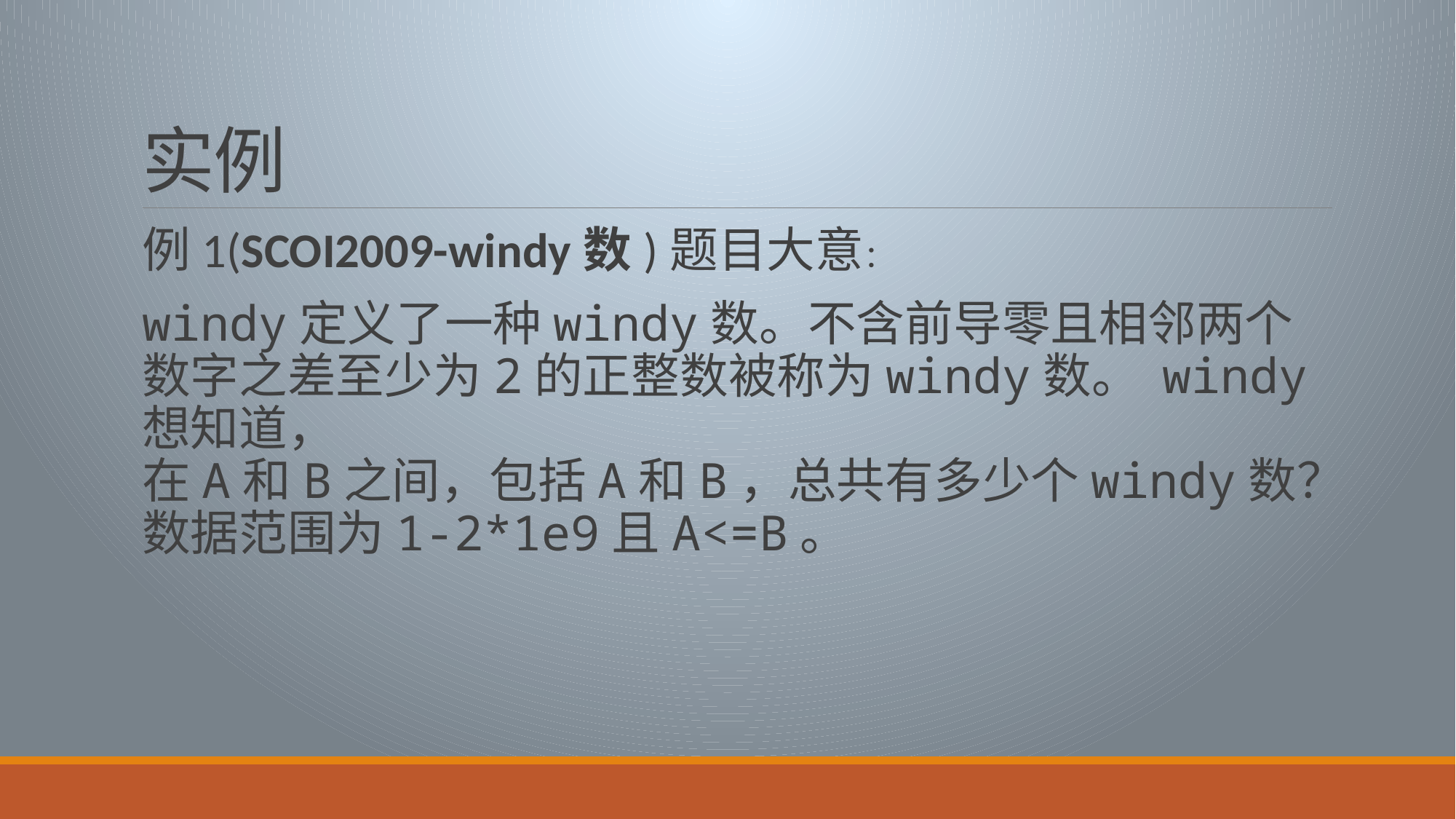

# 实例
例1(SCOI2009-windy数)题目大意：
windy定义了一种windy数。不含前导零且相邻两个数字之差至少为2的正整数被称为windy数。 windy想知道，
在A和B之间，包括A和B，总共有多少个windy数？数据范围为1-2*1e9且A<=B。